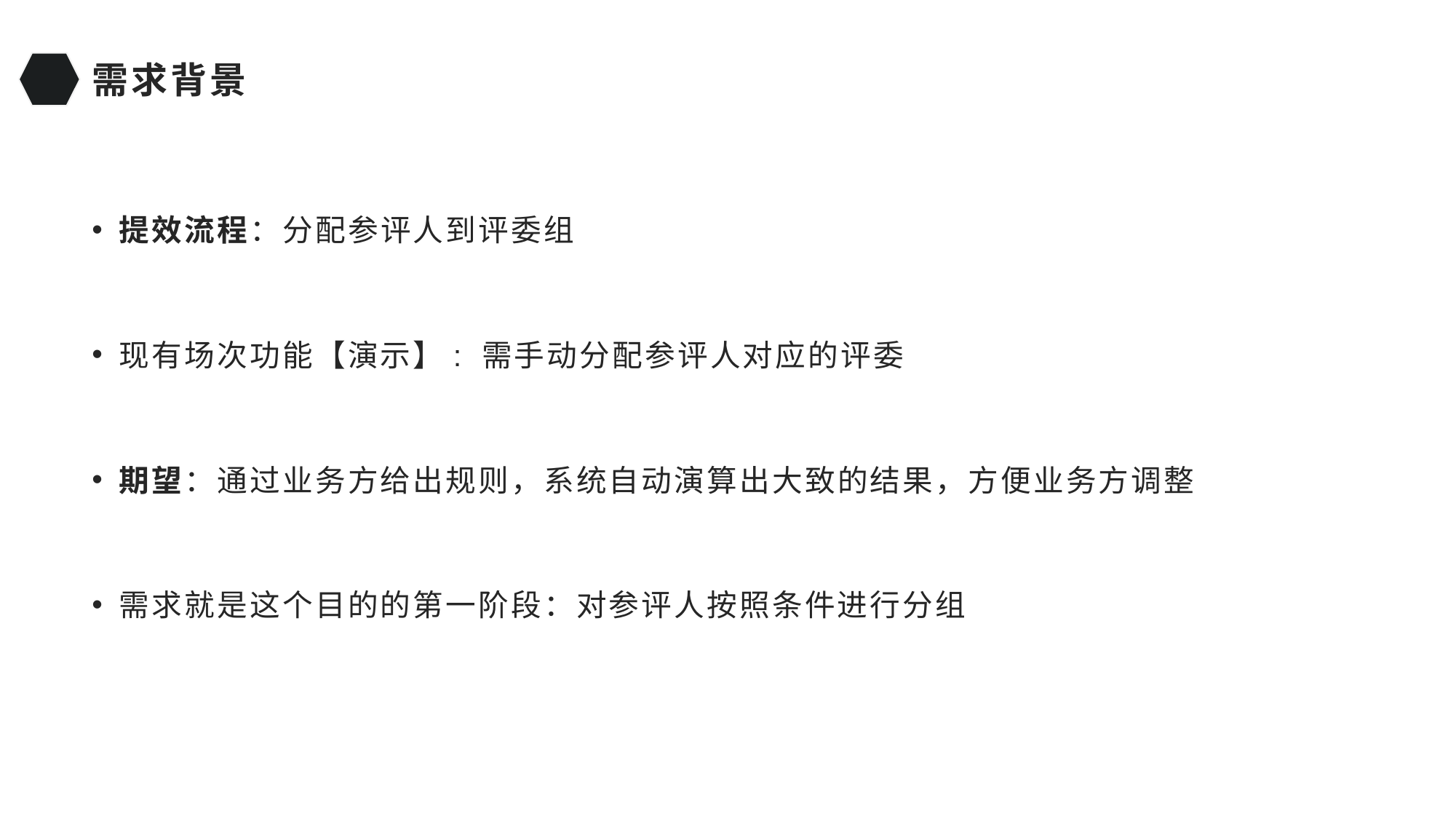

# 需求背景
提效流程：分配参评人到评委组

现有场次功能【演示】: 需手动分配参评人对应的评委

期望：通过业务方给出规则，系统自动演算出大致的结果，方便业务方调整

需求就是这个目的的第一阶段：对参评人按照条件进行分组